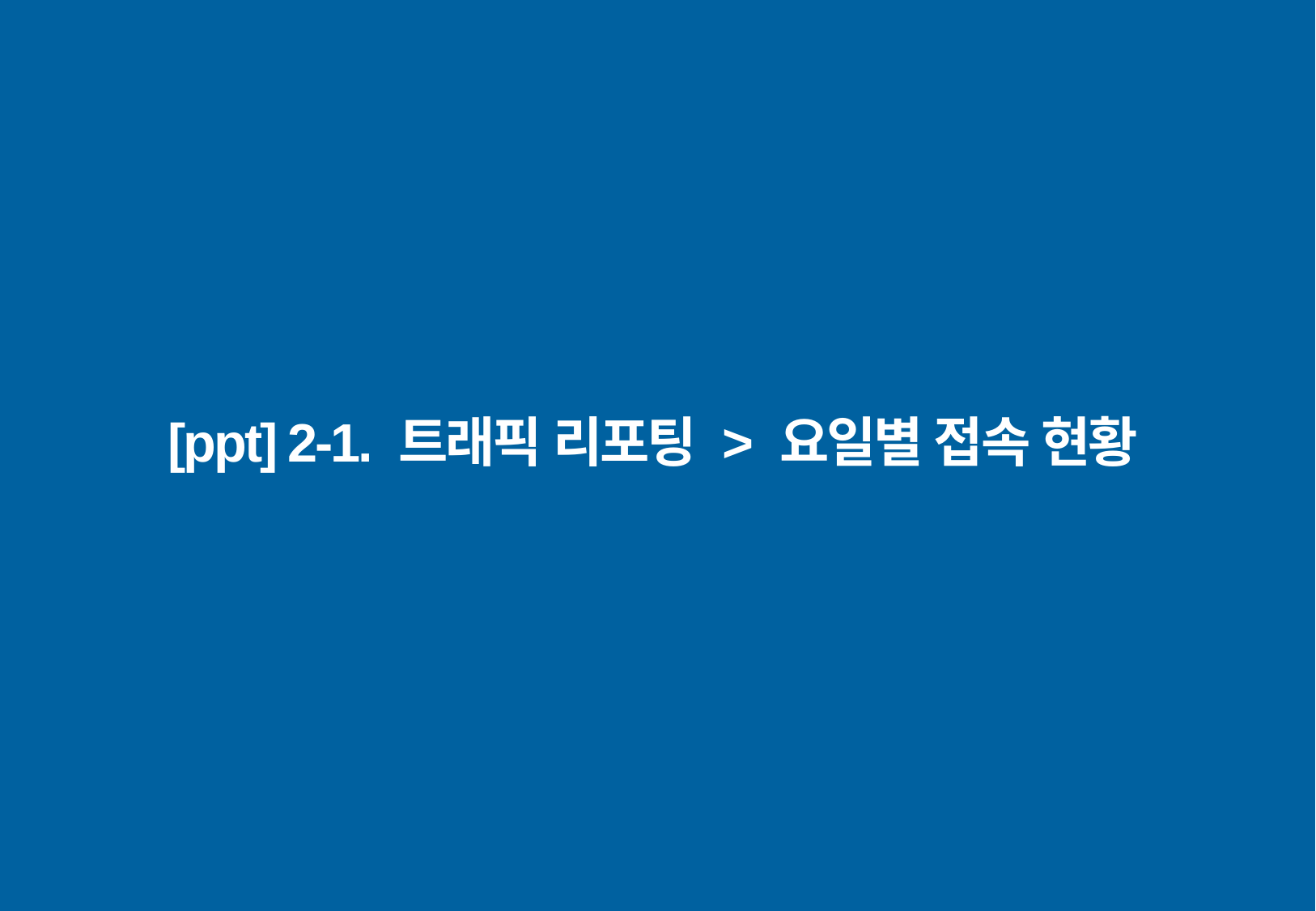

[ppt] 2-1. 트래픽 리포팅 > 요일별 접속 현황